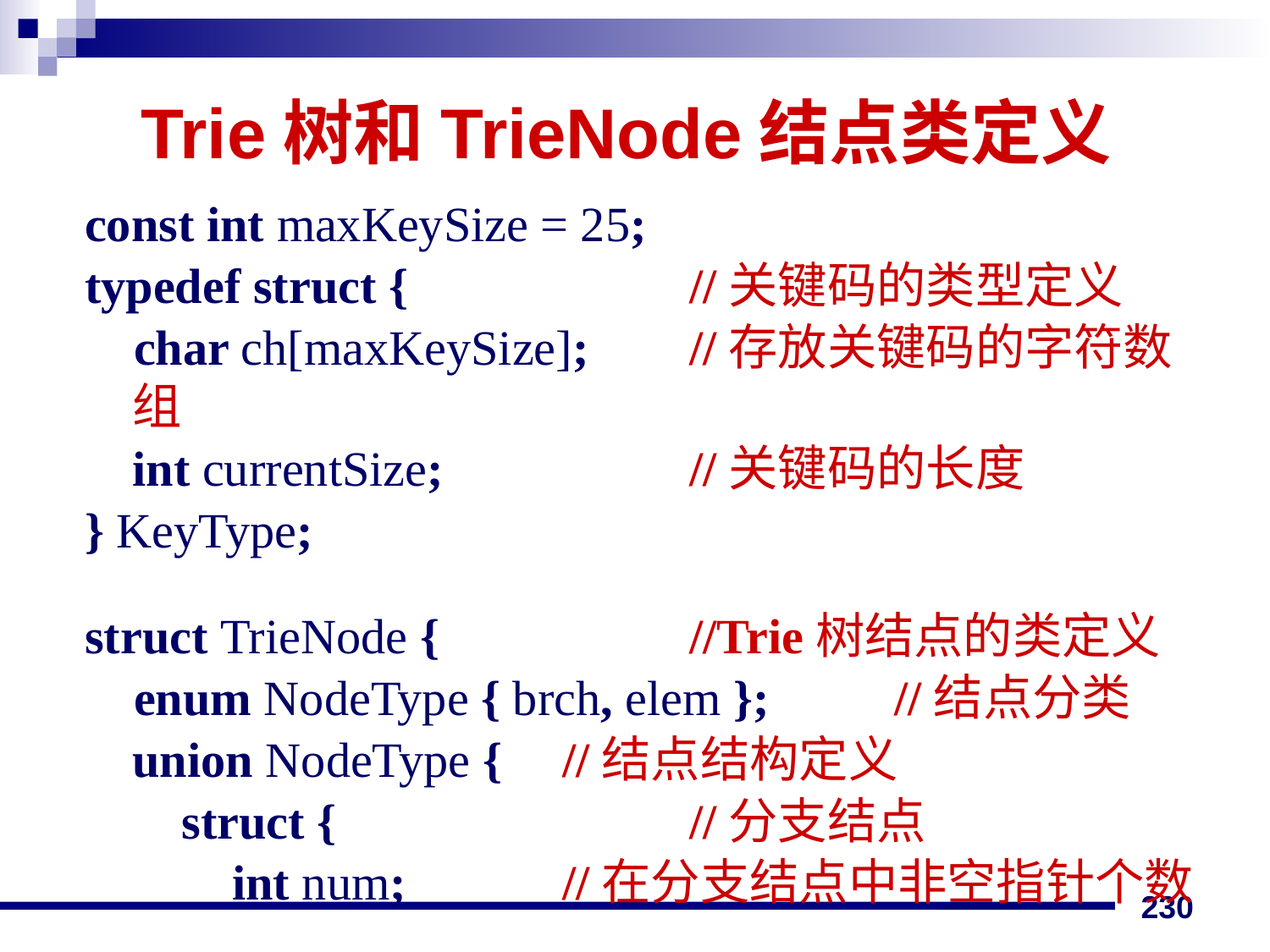

# Trie树和TrieNode结点类定义
const int maxKeySize = 25;
typedef struct { 		    //关键码的类型定义
    char ch[maxKeySize];	    //存放关键码的字符数组
	int currentSize;		    //关键码的长度
} KeyType;

struct TrieNode {		    //Trie树结点的类定义
    enum NodeType { brch, elem };	//结点分类
	union NodeType {	    //结点结构定义
	    struct {		  	    //分支结点
            int num;	    //在分支结点中非空指针个数
230